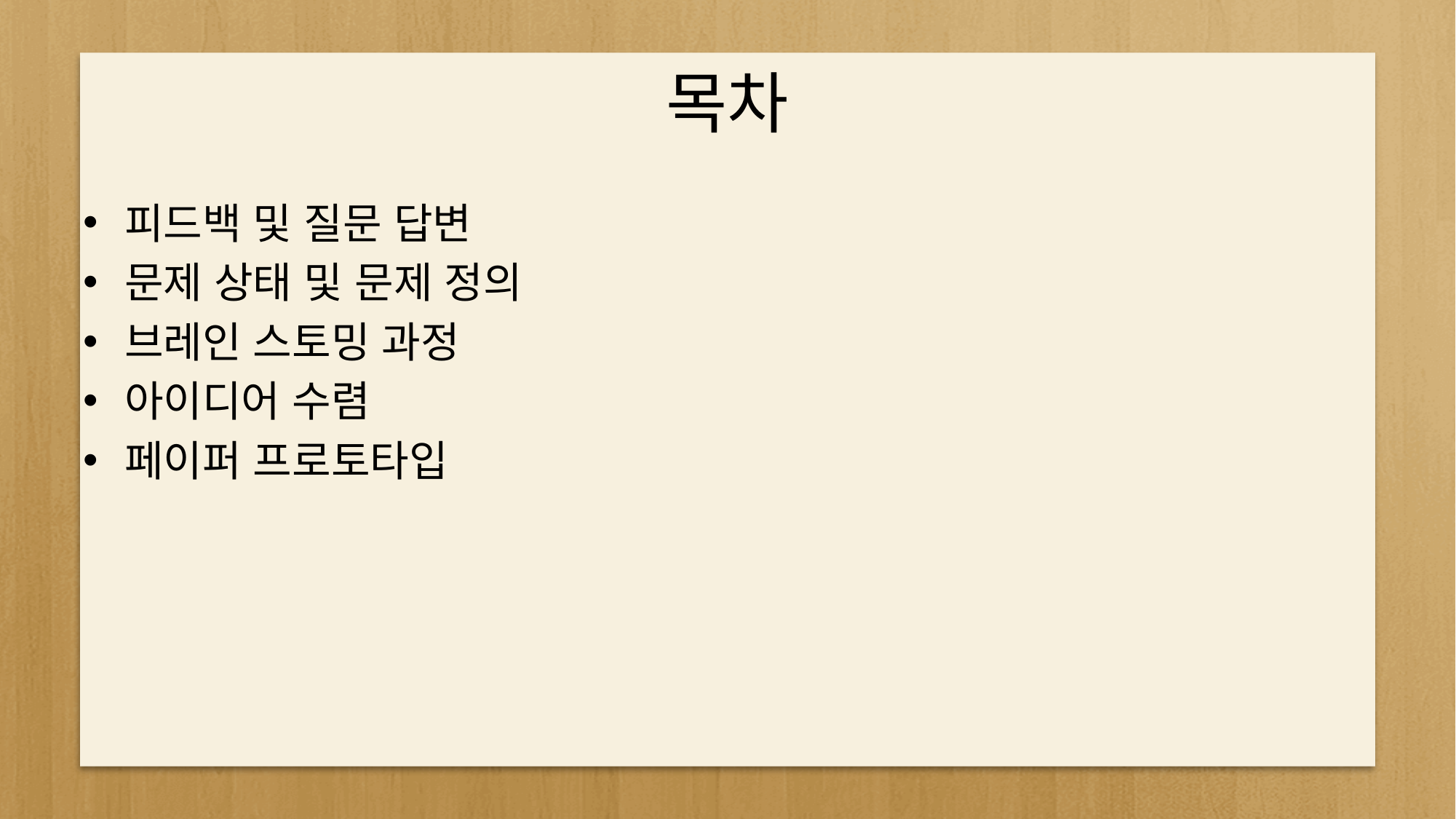

# 목차
피드백 및 질문 답변
문제 상태 및 문제 정의
브레인 스토밍 과정
아이디어 수렴
페이퍼 프로토타입